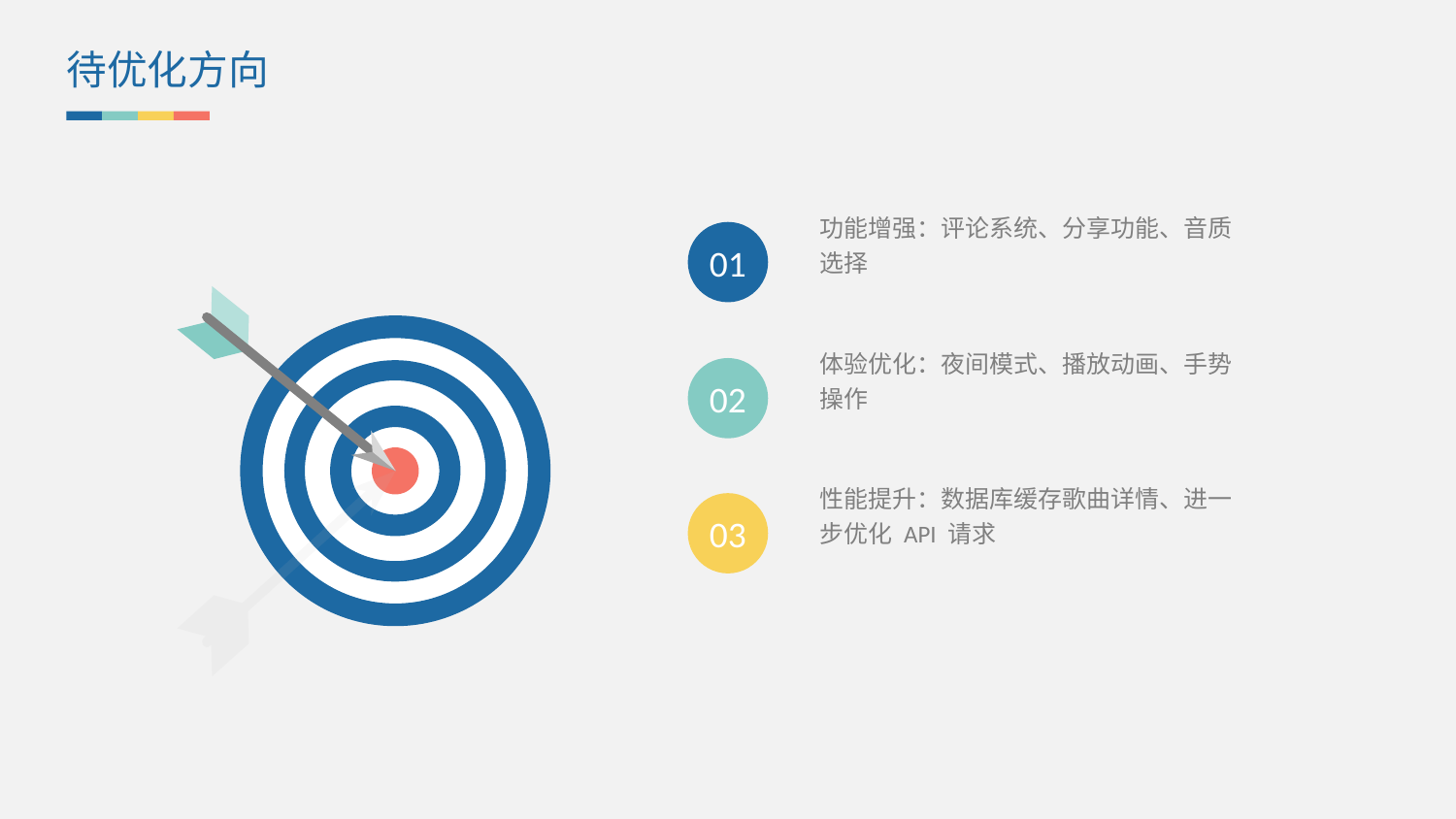

待优化方向

功能增强：评论系统、分享功能、音质选择
01

体验优化：夜间模式、播放动画、手势操作
02

性能提升：数据库缓存歌曲详情、进一步优化 API 请求
03